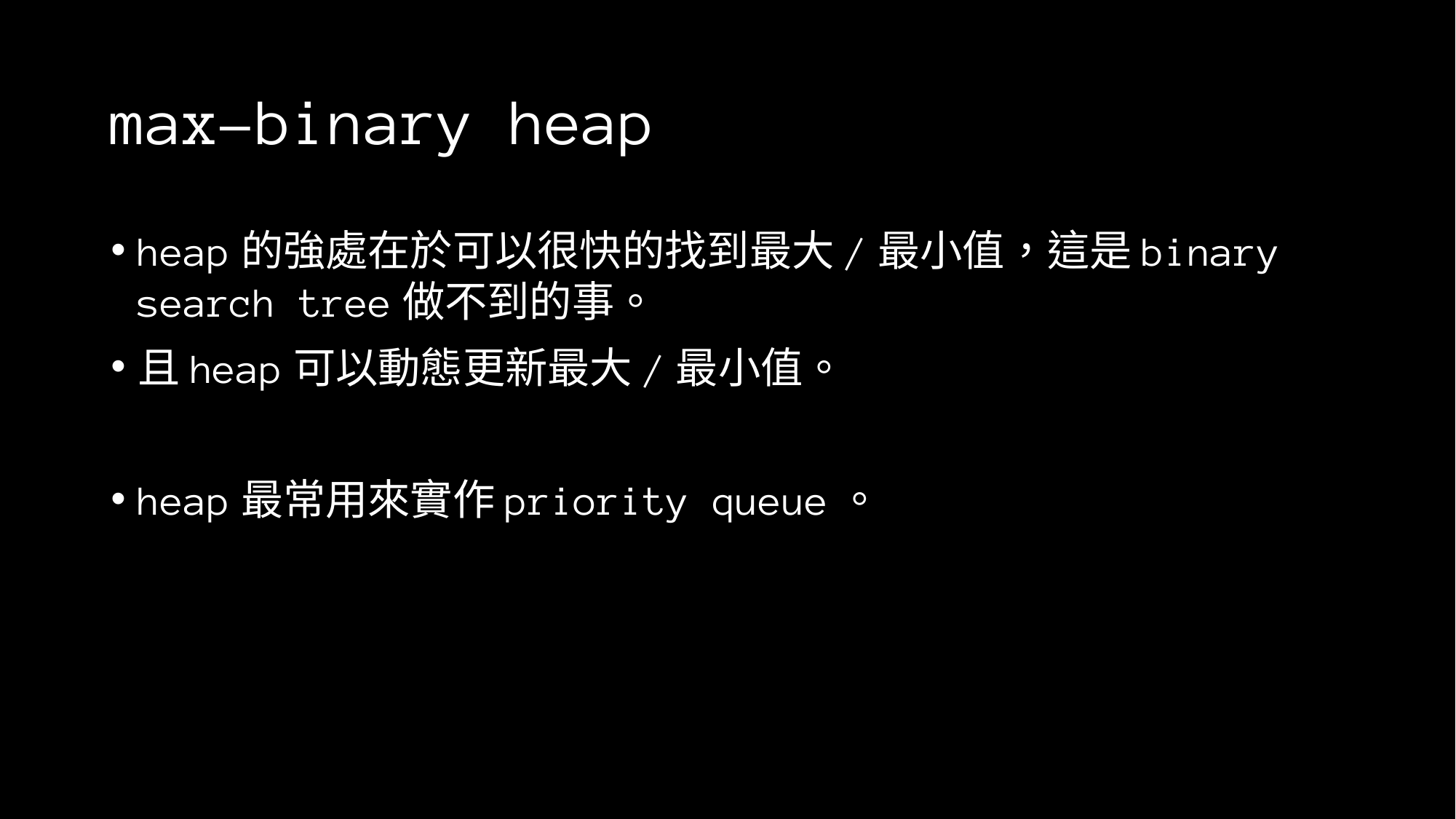

# max-binary heap
heap的強處在於可以很快的找到最大/最小值，這是binary search tree做不到的事。
且heap可以動態更新最大/最小值。

heap最常用來實作priority queue。